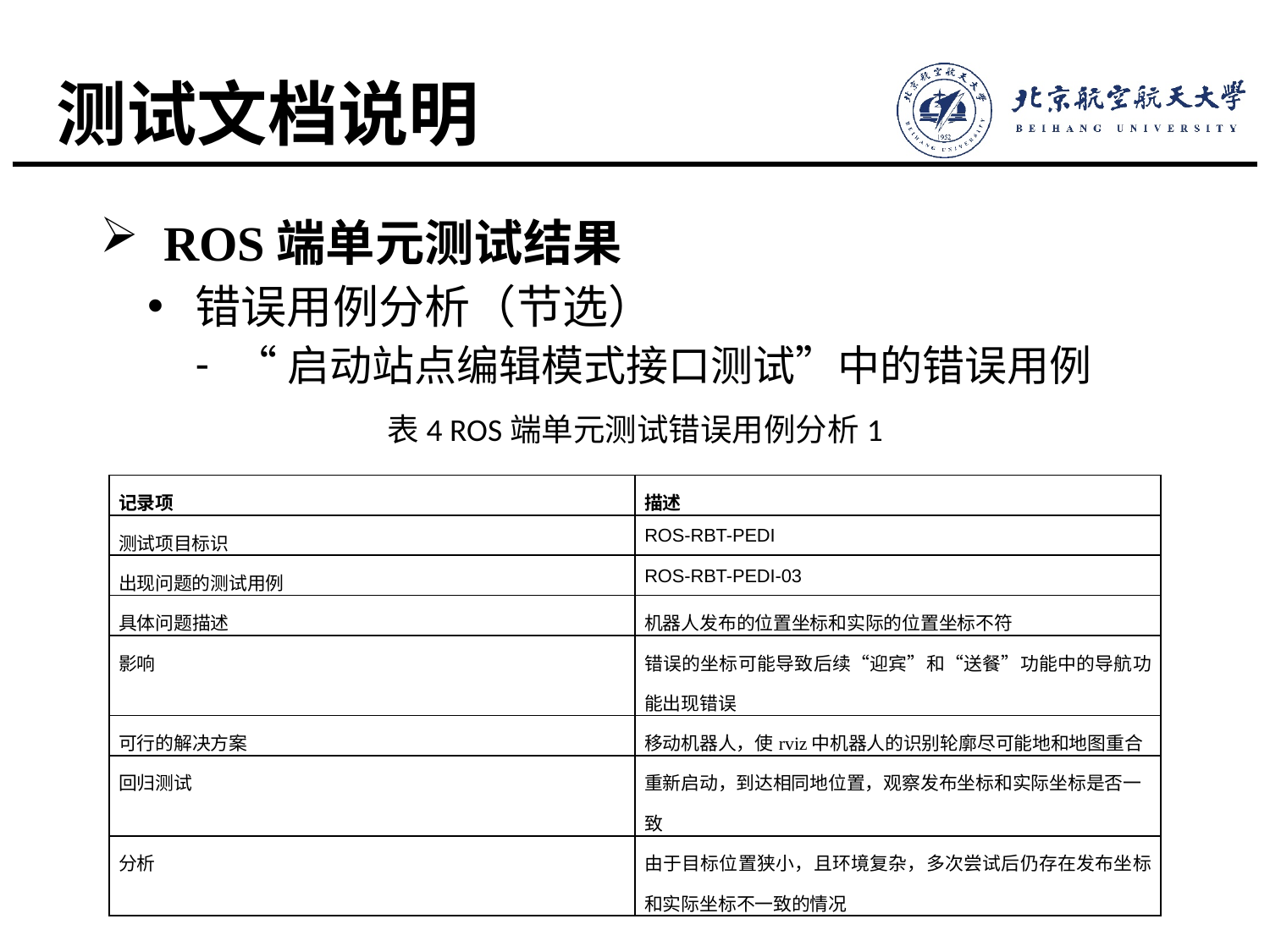

# 测试文档说明
ROS端单元测试结果
错误用例分析（节选）
“启动站点编辑模式接口测试”中的错误用例
表4 ROS端单元测试错误用例分析1
| 记录项 | 描述 |
| --- | --- |
| 测试项目标识 | ROS-RBT-PEDI |
| 出现问题的测试用例 | ROS-RBT-PEDI-03 |
| 具体问题描述 | 机器人发布的位置坐标和实际的位置坐标不符 |
| 影响 | 错误的坐标可能导致后续“迎宾”和“送餐”功能中的导航功能出现错误 |
| 可行的解决方案 | 移动机器人，使rviz中机器人的识别轮廓尽可能地和地图重合 |
| 回归测试 | 重新启动，到达相同地位置，观察发布坐标和实际坐标是否一致 |
| 分析 | 由于目标位置狭小，且环境复杂，多次尝试后仍存在发布坐标和实际坐标不一致的情况 |
17